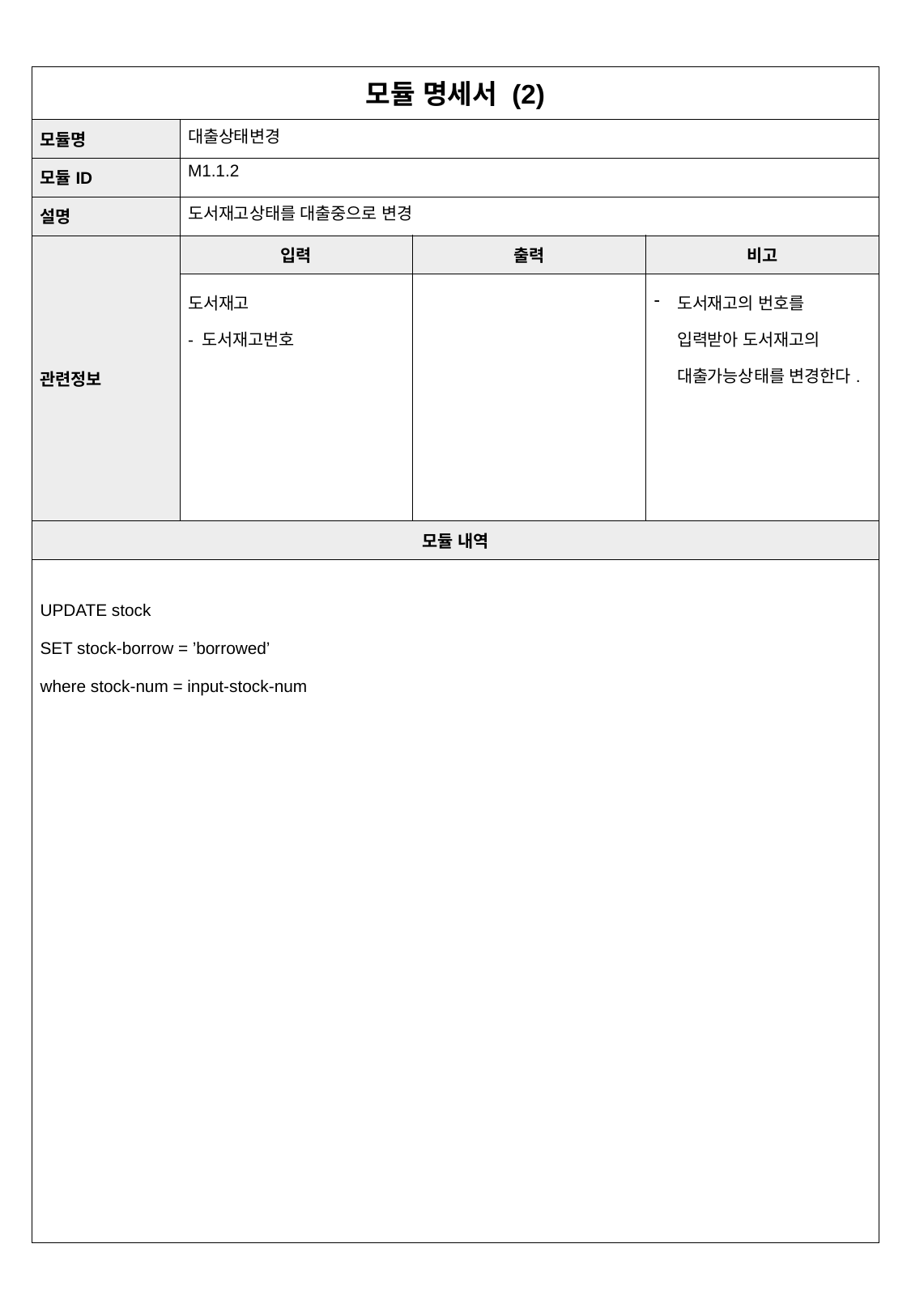

| 모듈 명세서 (2) | 주문신청서작성 |  |  |
| --- | --- | --- | --- |
| 모듈명 | 대출상태변경 |  |  |
| 모듈ID | M1.1.2 |  |  |
| 설명 | 도서재고상태를 대출중으로 변경 |  |  |
| 관련정보 | 입력 | 출력 | 비고 |
|  | 도서재고 - 도서재고번호 |  | 도서재고의 번호를 입력받아 도서재고의 대출가능상태를 변경한다. |
| 모듈 내역 |  |  |  |
| UPDATE stock SET stock-borrow = ’borrowed’ where stock-num = input-stock-num |  |  |  |